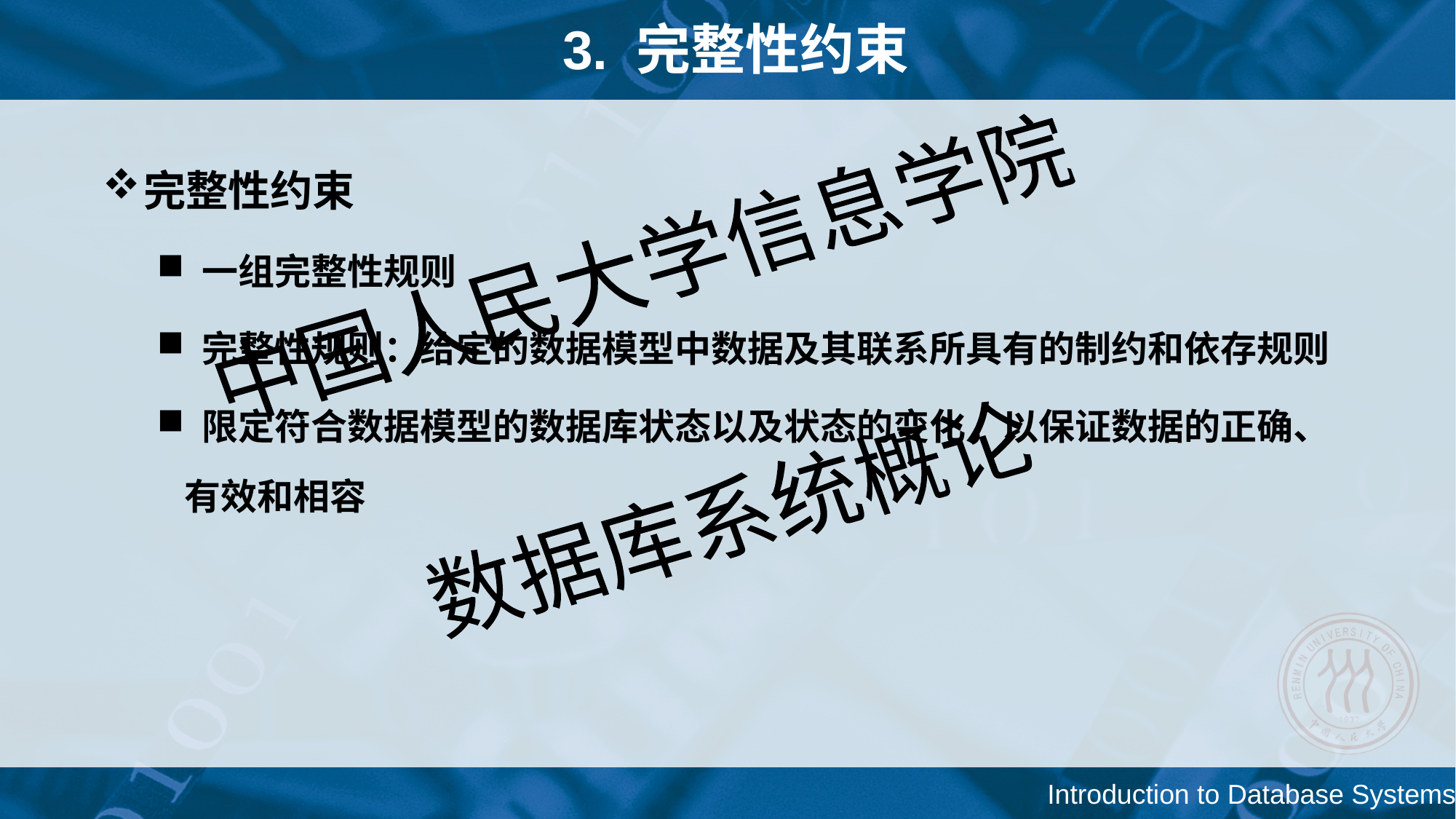

# 3. 完整性约束
完整性约束
 一组完整性规则
 完整性规则：给定的数据模型中数据及其联系所具有的制约和依存规则
 限定符合数据模型的数据库状态以及状态的变化，以保证数据的正确、有效和相容